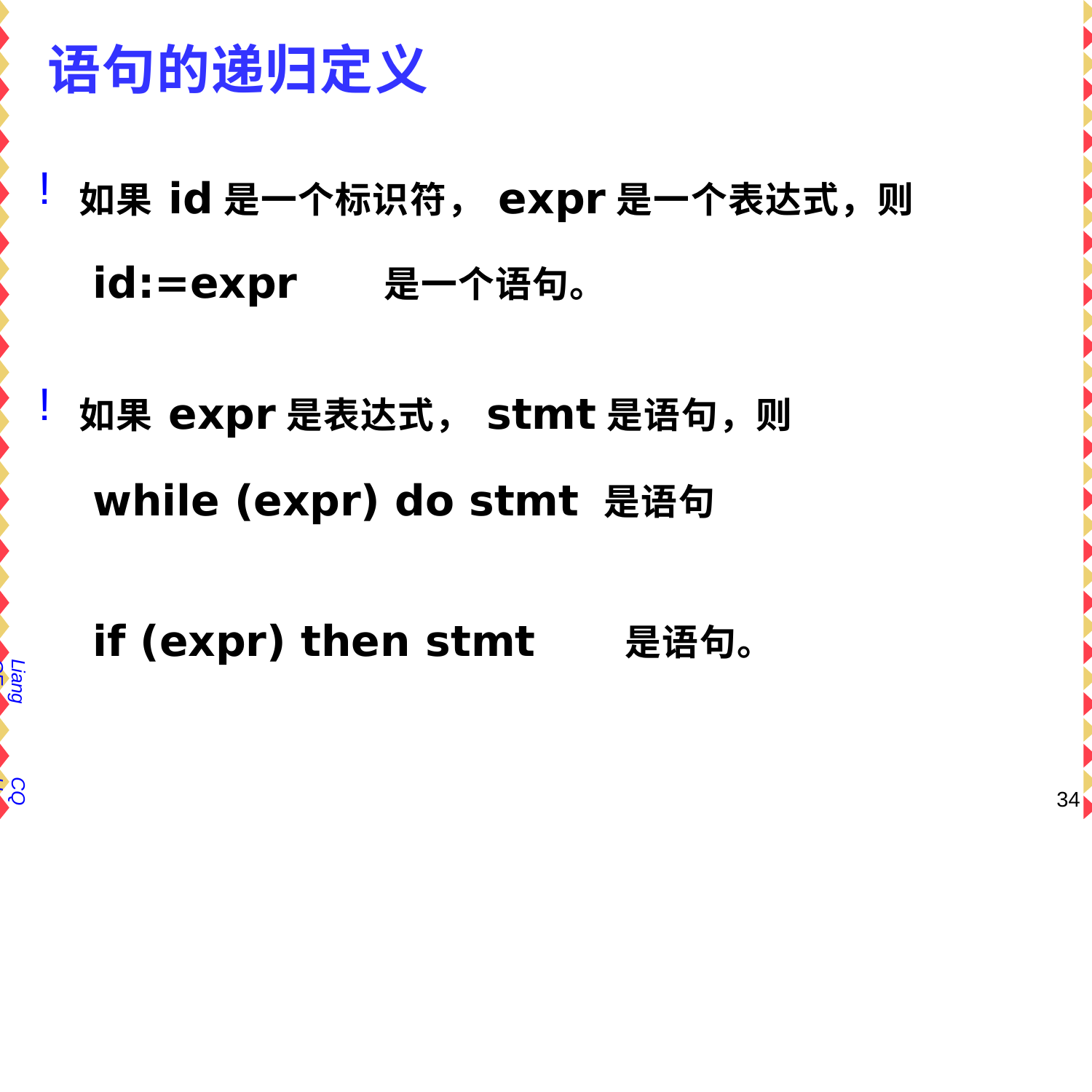

# 语句的递归定义
如果id是一个标识符，expr是一个表达式，则
id:=expr	是一个语句。

如果expr是表达式，stmt是语句，则
while (expr) do stmt 是语句

if (expr) then stmt	是语句。
Liang GE
CQU
34